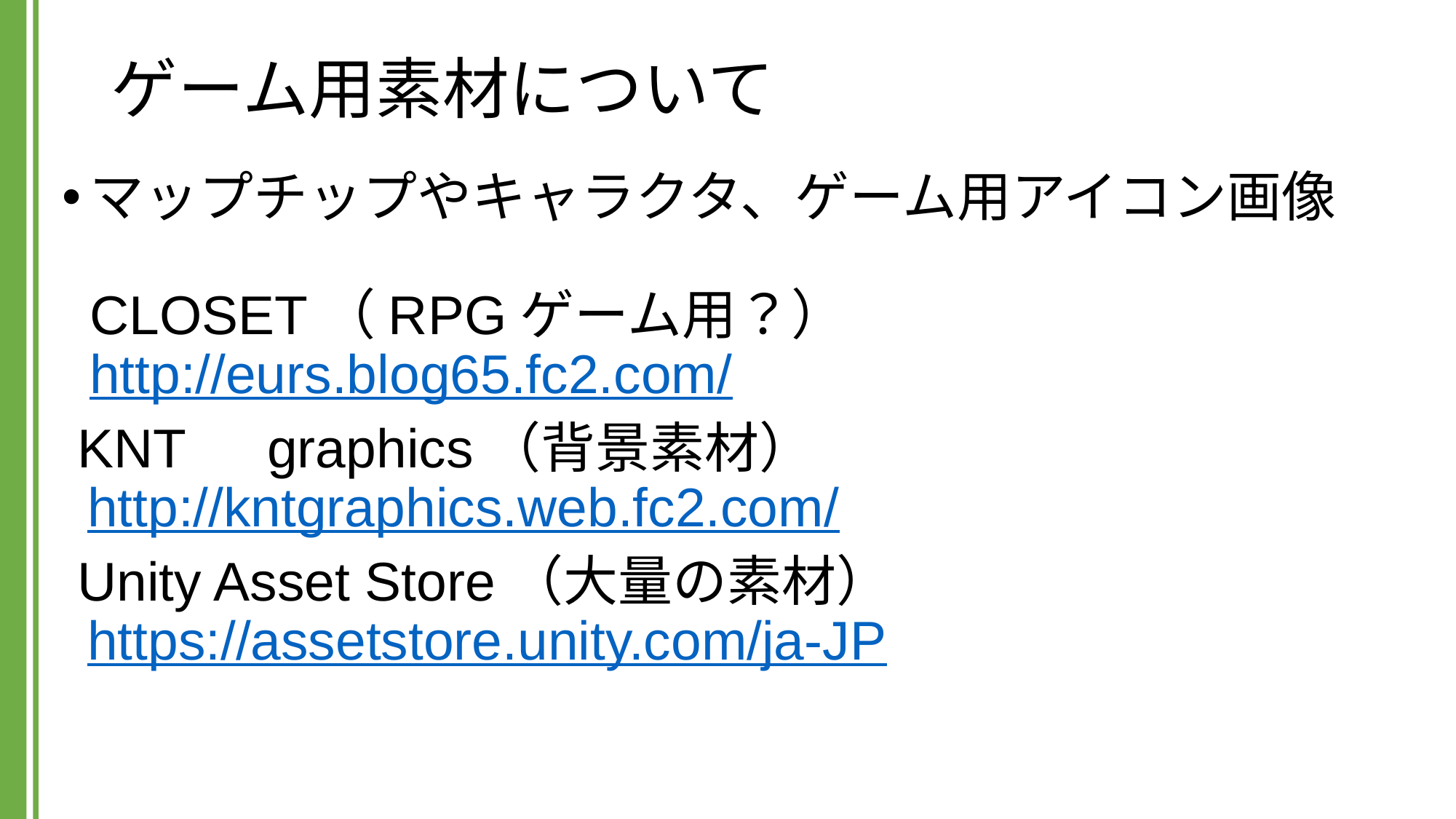

# ゲーム用素材について
マップチップやキャラクタ、ゲーム用アイコン画像
CLOSET（RPGゲーム用？）
http://eurs.blog65.fc2.com/
 KNT　graphics（背景素材）
 http://kntgraphics.web.fc2.com/
 Unity Asset Store（大量の素材）
 https://assetstore.unity.com/ja-JP